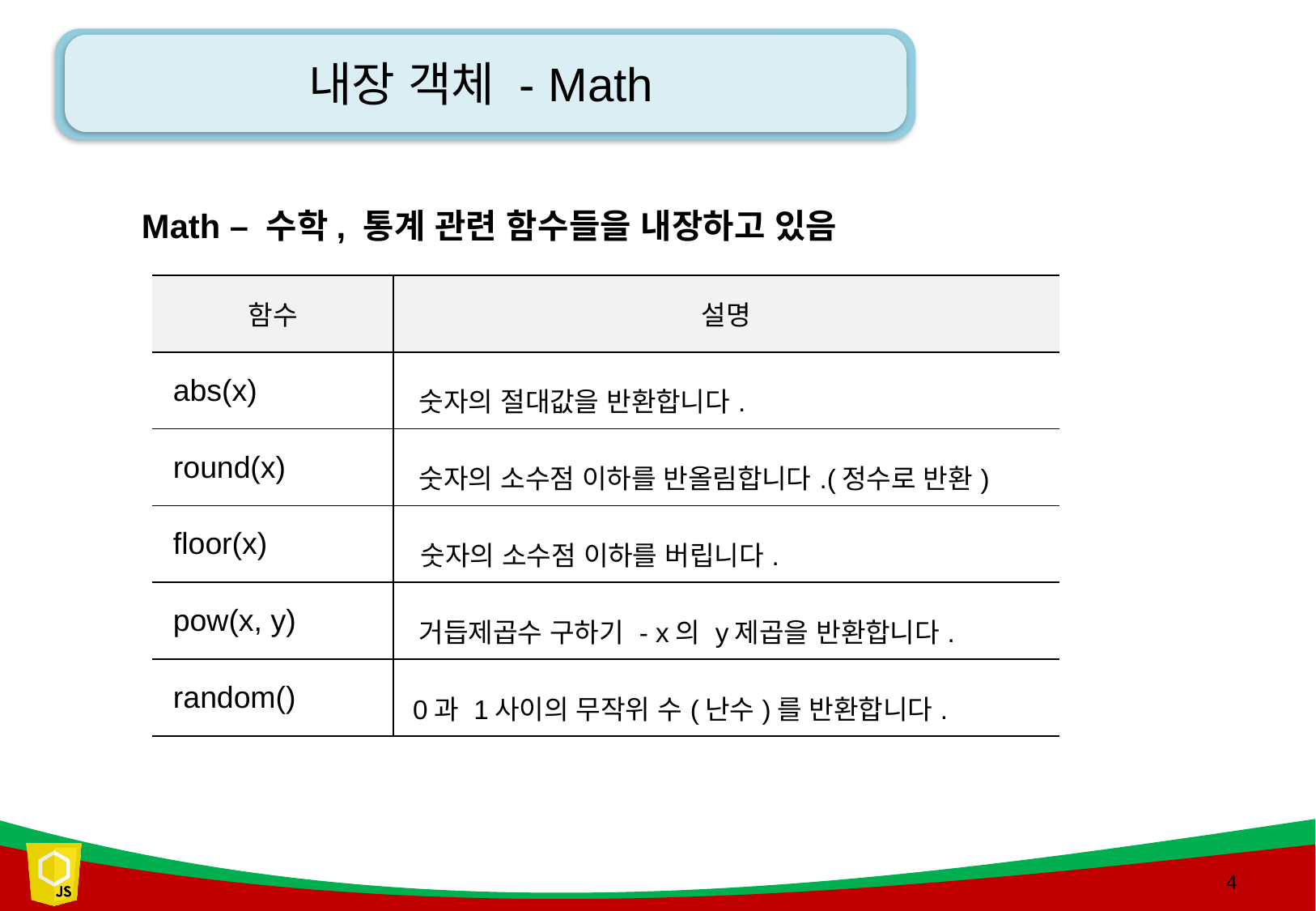

# 내장 객체 - Math
  Math – 수학, 통계 관련 함수들을 내장하고 있음
| 함수 | 설명 |
| --- | --- |
| abs(x) | 숫자의 절대값을 반환합니다. |
| round(x) | 숫자의 소수점 이하를 반올림합니다.(정수로 반환) |
| floor(x) | 숫자의 소수점 이하를 버립니다. |
| pow(x, y) | 거듭제곱수 구하기 - x의 y제곱을 반환합니다. |
| random() | 0과 1사이의 무작위 수(난수)를 반환합니다. |
4